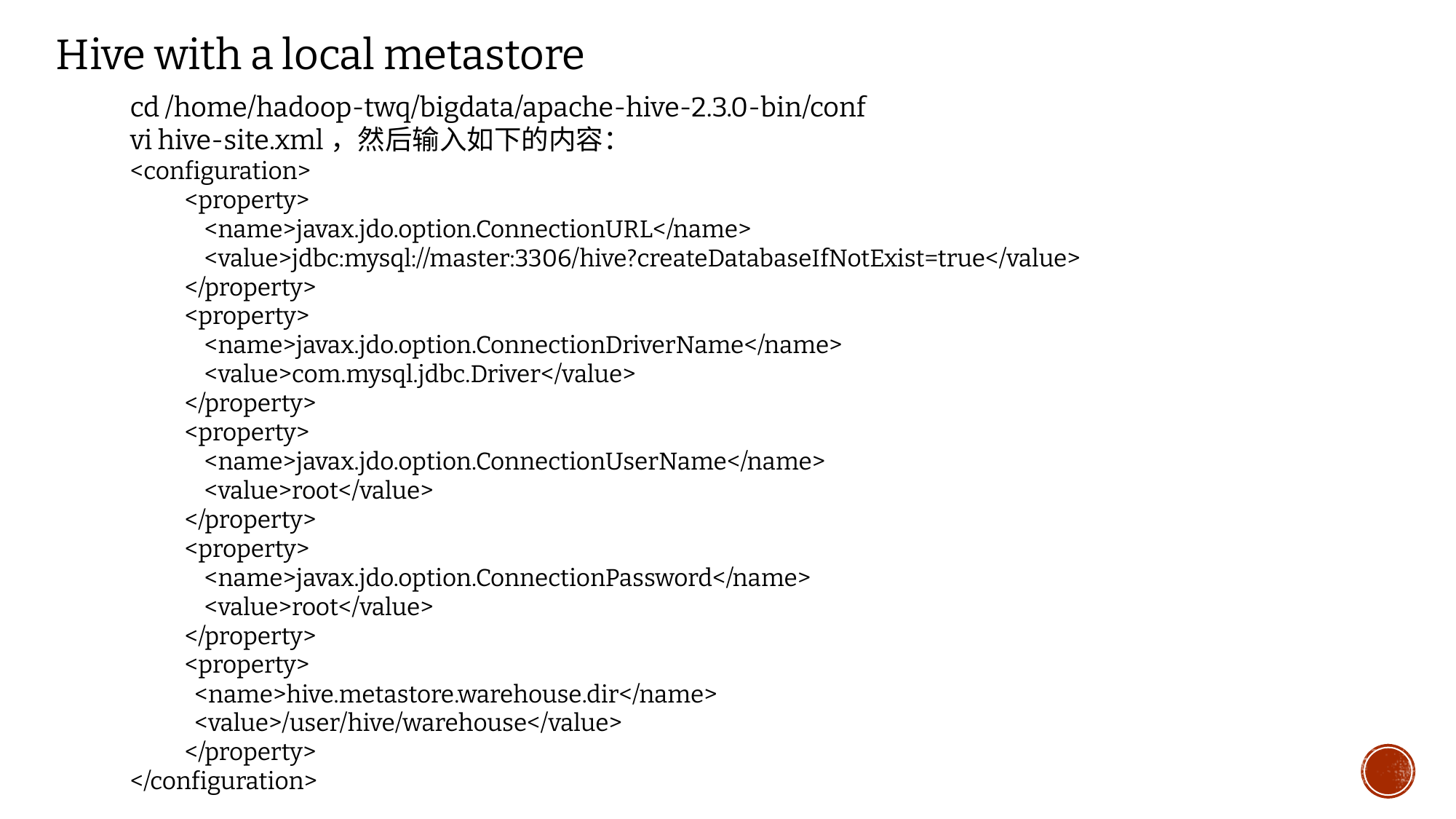

Hive with a local metastore
cd /home/hadoop-twq/bigdata/apache-hive-2.3.0-bin/conf
vi hive-site.xml，然后输入如下的内容：
<configuration>
<property>
    <name>javax.jdo.option.ConnectionURL</name>
    <value>jdbc:mysql://master:3306/hive?createDatabaseIfNotExist=true</value>
</property>
<property>
    <name>javax.jdo.option.ConnectionDriverName</name>
    <value>com.mysql.jdbc.Driver</value>
</property>
<property>
    <name>javax.jdo.option.ConnectionUserName</name>
    <value>root</value>
</property>
<property>
    <name>javax.jdo.option.ConnectionPassword</name>
    <value>root</value>
</property>
<property>
  <name>hive.metastore.warehouse.dir</name>
  <value>/user/hive/warehouse</value>
</property>
</configuration>